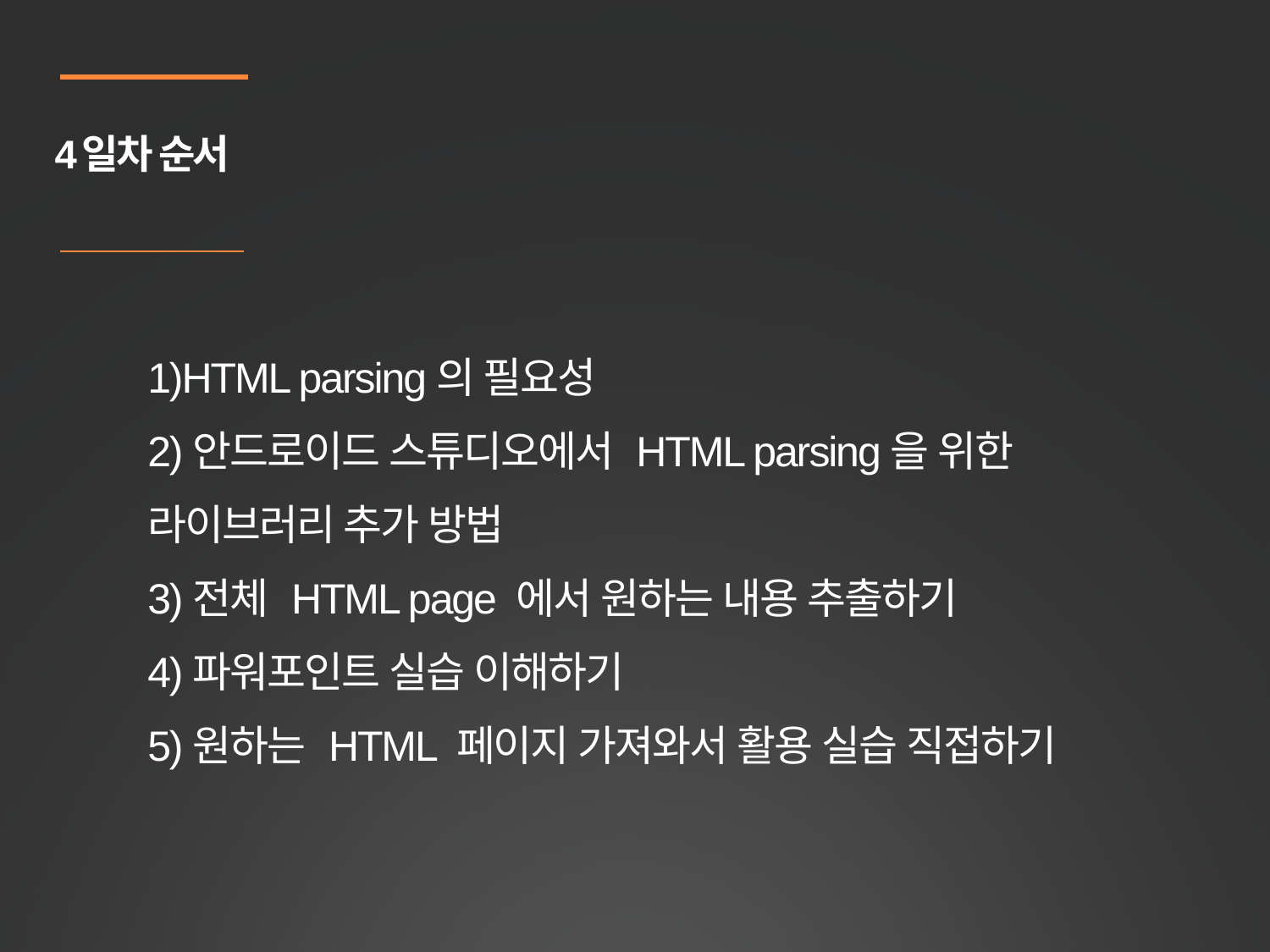

4일차 순서
1)HTML parsing의 필요성
2)안드로이드 스튜디오에서 HTML parsing을 위한 라이브러리 추가 방법
3)전체 HTML page 에서 원하는 내용 추출하기
4)파워포인트 실습 이해하기
5)원하는 HTML 페이지 가져와서 활용 실습 직접하기